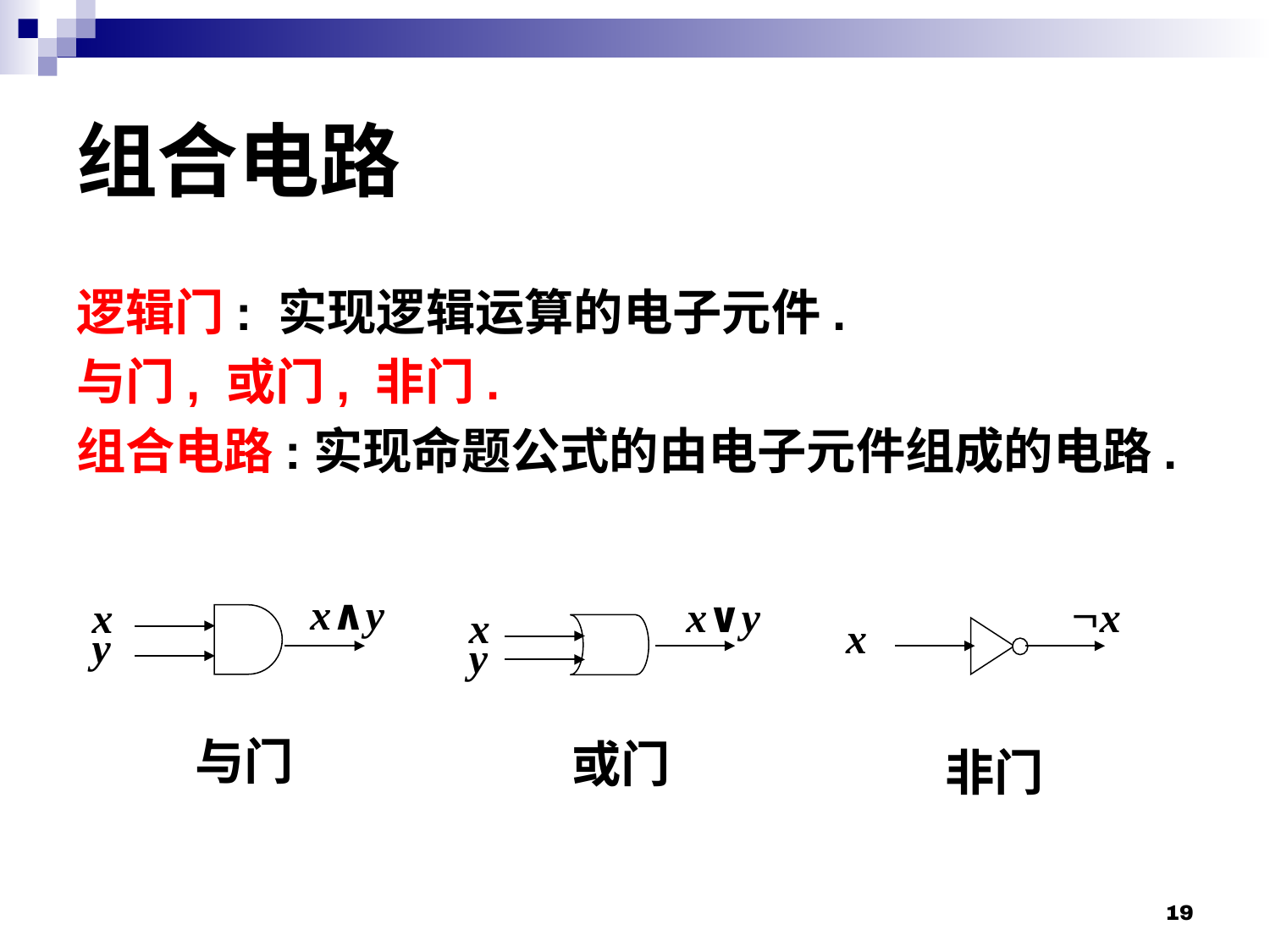

# 组合电路
逻辑门: 实现逻辑运算的电子元件.
与门, 或门, 非门.
组合电路:实现命题公式的由电子元件组成的电路.
x∧y
¬x
x∨y
x
x

x
y

y
与门
或门
非门
19